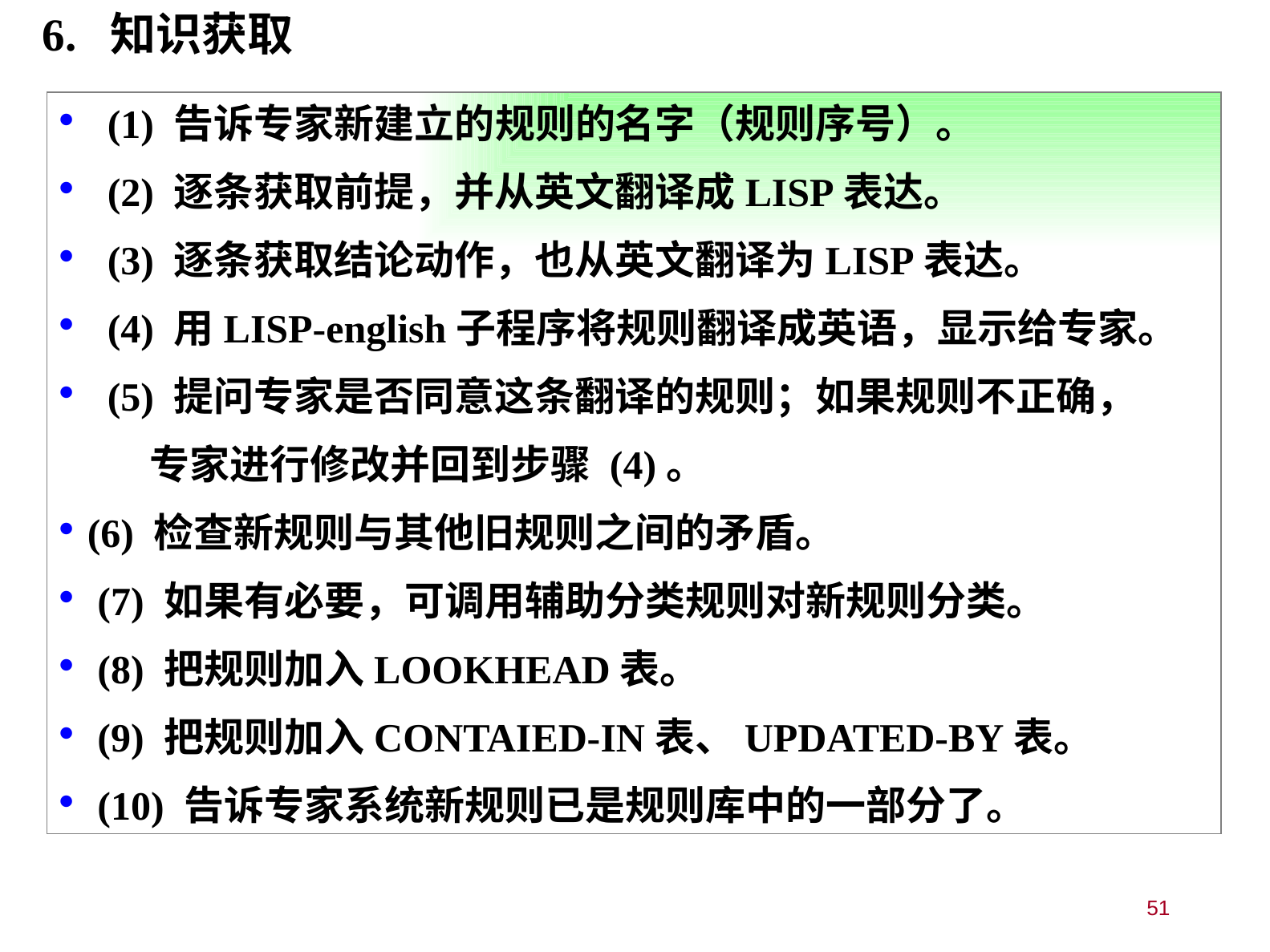

6.  知识获取
  (1) 告诉专家新建立的规则的名字（规则序号）。
  (2) 逐条获取前提，并从英文翻译成LISP表达。
  (3) 逐条获取结论动作，也从英文翻译为LISP表达。
  (4) 用LISP-english子程序将规则翻译成英语，显示给专家。
  (5) 提问专家是否同意这条翻译的规则；如果规则不正确，
         专家进行修改并回到步骤 (4)。
(6) 检查新规则与其他旧规则之间的矛盾。
 (7) 如果有必要，可调用辅助分类规则对新规则分类。
 (8) 把规则加入LOOKHEAD表。
 (9) 把规则加入CONTAIED-IN表、UPDATED-BY表。
 (10) 告诉专家系统新规则已是规则库中的一部分了。
51